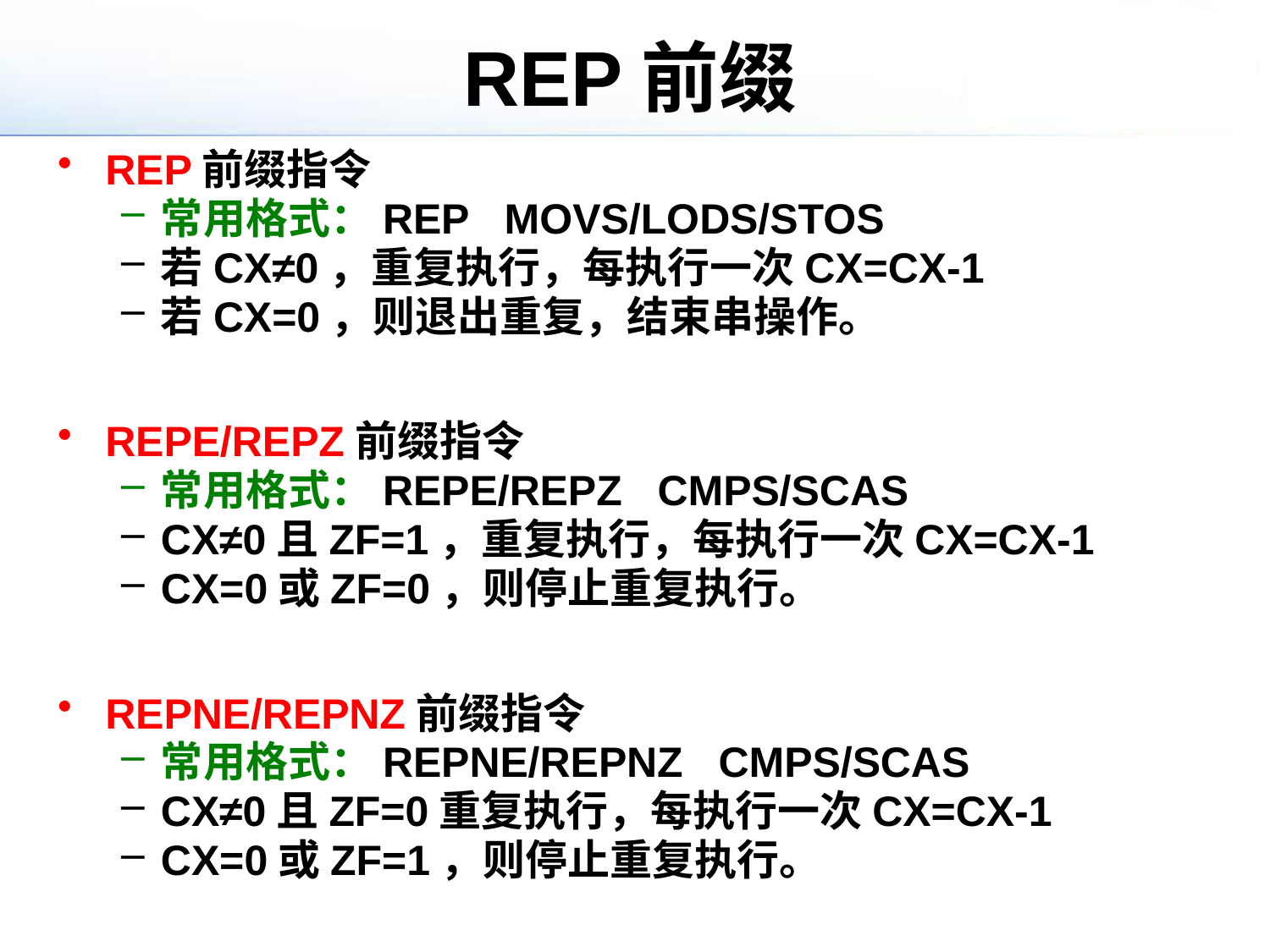

# REP前缀
REP前缀指令
常用格式：REP   MOVS/LODS/STOS
若CX≠0，重复执行，每执行一次CX=CX-1
若CX=0，则退出重复，结束串操作。

REPE/REPZ前缀指令
常用格式：REPE/REPZ   CMPS/SCAS
CX≠0且ZF=1，重复执行，每执行一次CX=CX-1
CX=0或ZF=0，则停止重复执行。

REPNE/REPNZ前缀指令
常用格式：REPNE/REPNZ   CMPS/SCAS
CX≠0且ZF=0重复执行，每执行一次CX=CX-1
CX=0或ZF=1，则停止重复执行。